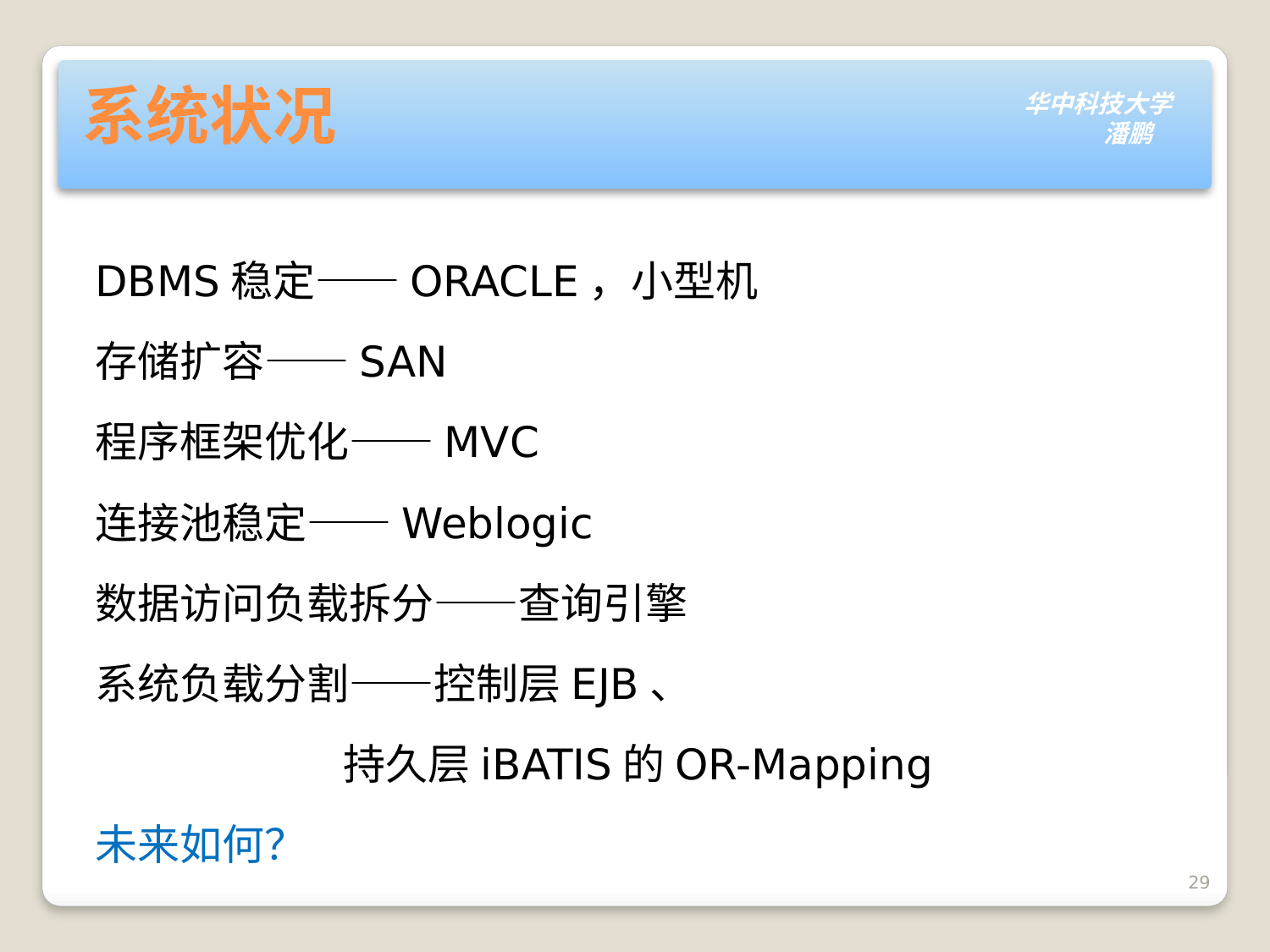

系统状况
DBMS稳定——ORACLE，小型机
存储扩容——SAN
程序框架优化——MVC
连接池稳定——Weblogic
数据访问负载拆分——查询引擎
系统负载分割——控制层EJB、
                         持久层iBATIS的OR-Mapping
未来如何？
29